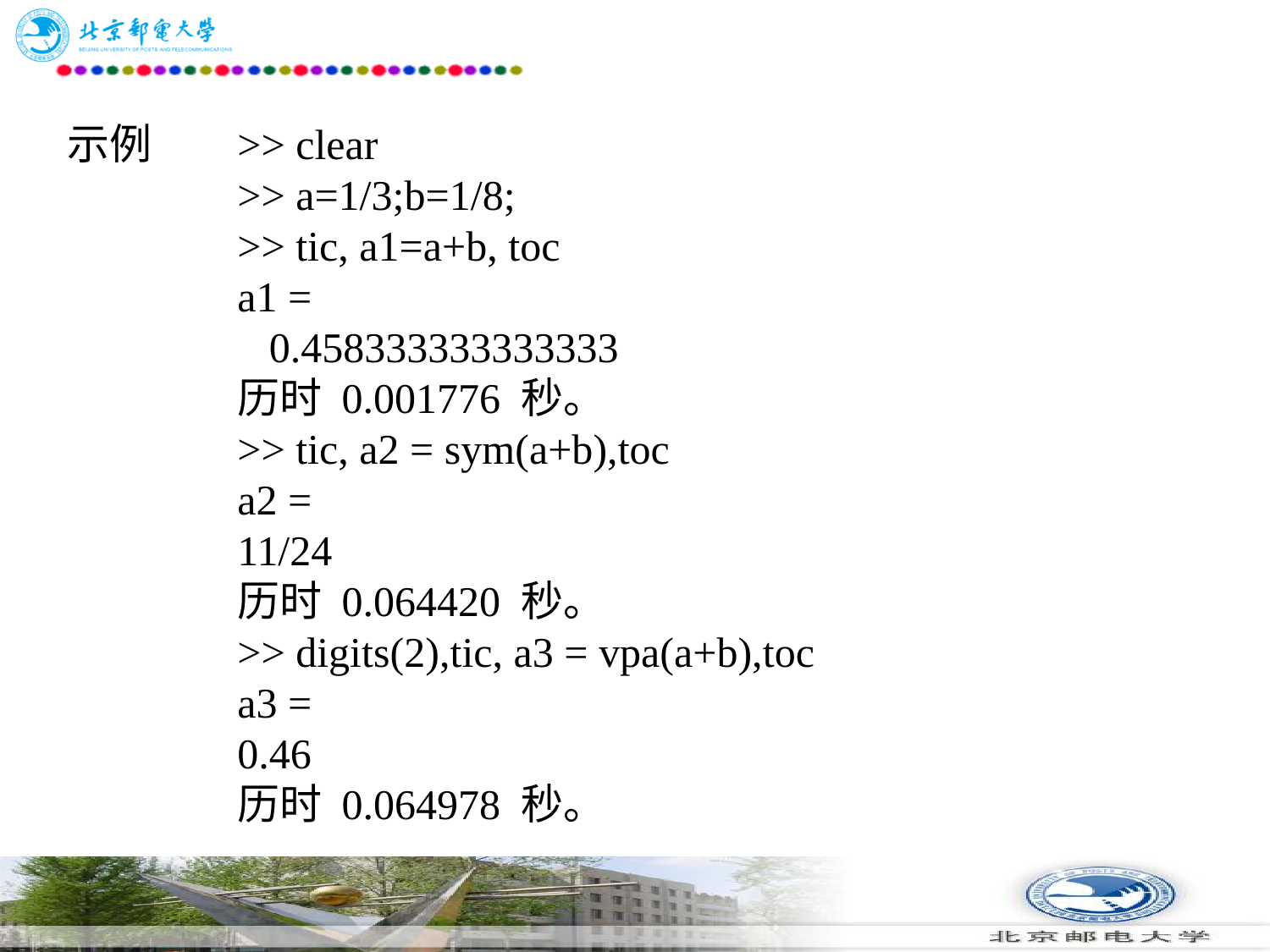

# 示例
>> clear
>> a=1/3;b=1/8;
>> tic, a1=a+b, toc
a1 =
   0.458333333333333
历时 0.001776 秒。
>> tic, a2 = sym(a+b),toc
a2 =
11/24
历时 0.064420 秒。
>> digits(2),tic, a3 = vpa(a+b),toc
a3 =
0.46
历时 0.064978 秒。